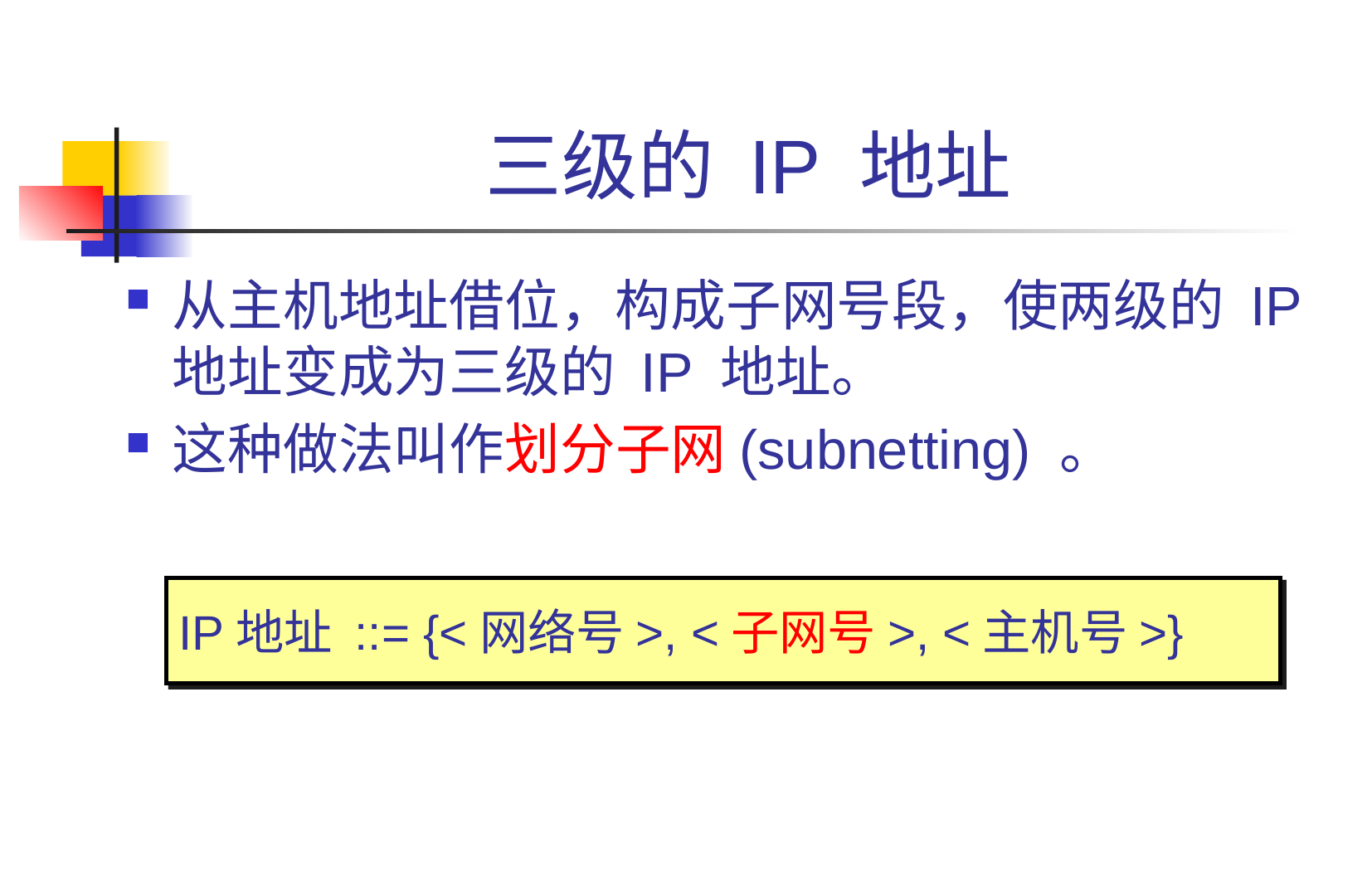

# 三级的 IP 地址
从主机地址借位，构成子网号段，使两级的 IP 地址变成为三级的 IP 地址。
这种做法叫作划分子网(subnetting) 。
IP地址 ::= {<网络号>, <子网号>, <主机号>}